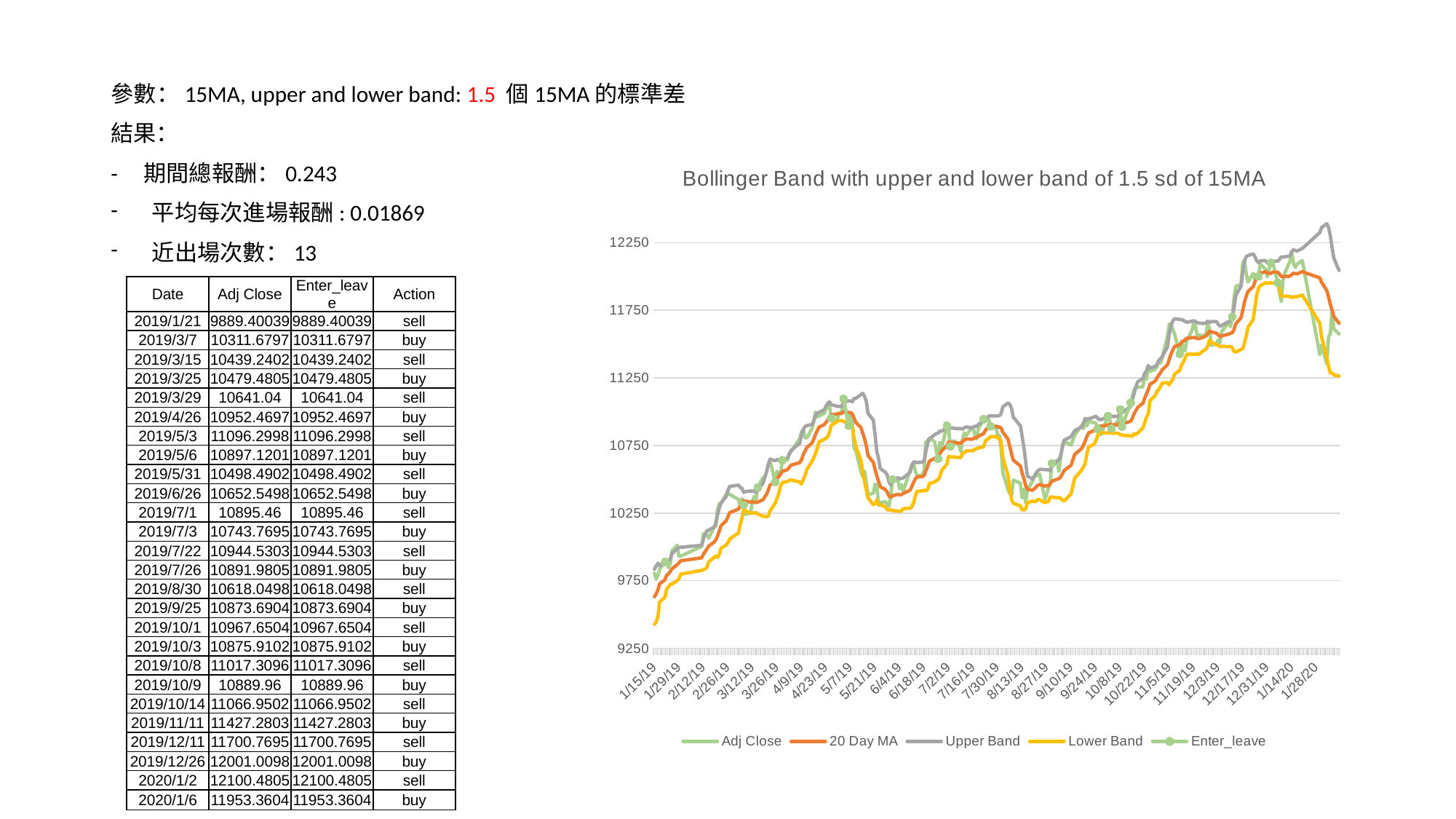

參數：15MA, upper and lower band: 1.5 個15MA的標準差
結果：
-    期間總報酬：0.243
平均每次進場報酬: 0.01869
近出場次數：13

### Chart: Bollinger Band with upper and lower band of 1.5 sd of 15MA

| Category | Adj Close | 20 Day MA | Upper Band | Lower Band | Enter_leave |
|---|---|---|---|---|---|
| 43480 | 9806.0400390625 | 9631.562890625 | 9835.09653476506 | 9428.02924648494 | None |
| 43481 | 9763.8095703125 | 9652.5298828125 | 9860.37745642797 | 9444.68230919702 | None |
| 43482 | 9789.150390625 | 9682.2029296875 | 9880.33642123199 | 9484.06943814301 | None |
| 43483 | 9836.0595703125 | 9727.55791015625 | 9860.14057553134 | 9594.97524478115 | None |
| 43486 | 9889.400390625 | 9757.46796875 | 9888.54021747989 | 9626.3957200201 | 9889.400390625 |
| 43487 | 9894.66015625 | 9790.5740234375 | 9889.31153470223 | 9691.83651217277 | None |
| 43488 | 9846.400390625 | 9801.38310546875 | 9899.12387509986 | 9703.64233583764 | None |
| 43489 | 9877.1201171875 | 9817.02607421875 | 9910.55520671037 | 9723.49694172712 | None |
| 43490 | 9969.6103515625 | 9838.0470703125 | 9950.44503961541 | 9725.64910100958 | None |
| 43493 | 10013.330078125 | 9868.55810546875 | 9985.91756928956 | 9751.19864164794 | None |
| 43494 | 9931.58984375 | 9881.1130859375 | 9996.85114261194 | 9765.37502926306 | None |
| 43495 | 9932.259765625 | 9897.95810546875 | 9997.45623646387 | 9798.45997447362 | None |
| 43507 | 10004.25 | 9919.46806640625 | 10012.2468033618 | 9826.68932945067 | None |
| 43508 | 10097.740234375 | 9945.6361328125 | 10060.0999783943 | 9831.17228723066 | None |
| 43509 | 10090.580078125 | 9965.7541015625 | 10094.4075602204 | 9837.10064290452 | None |
| 43510 | 10089.009765625 | 9985.1890625 | 10119.8806382347 | 9850.49748676527 | None |
| 43511 | 10064.7802734375 | 10007.0270507812 | 10124.1496045353 | 9889.90449702711 | None |
| 43514 | 10145.2802734375 | 10033.8430664062 | 10145.5546656592 | 9922.13146715323 | None |
| 43515 | 10152.259765625 | 10052.1080078125 | 10170.9340548125 | 9933.28196081249 | None |
| 43516 | 10272.4599609375 | 10078.0209960937 | 10233.5964951136 | 9922.44549707389 | None |
| 43517 | 10319.5302734375 | 10116.8150390625 | 10289.0429509618 | 9944.58712716312 | None |
| 43518 | 10322.919921875 | 10155.8810546875 | 10323.0687131332 | 9988.69339624173 | None |
| 43521 | 10390.9296875 | 10194.5490234375 | 10374.2088530566 | 10014.8891938183 | None |
| 43522 | 10391.5498046875 | 10223.9299804687 | 10417.5246455087 | 10030.3353154287 | None |
| 43523 | 10389.169921875 | 10253.7889648437 | 10447.7748081607 | 10059.8031215267 | None |
| 43528 | 10349.8798828125 | 10279.8759765625 | 10457.2160367902 | 10102.5359163347 | None |
| 43529 | 10305.259765625 | 10303.9239257812 | 10440.2994408805 | 10167.5484106819 | None |
| 43530 | 10357.150390625 | 10325.1109375 | 10434.1630786407 | 10216.0587963592 | None |
| 43531 | 10311.6796875 | 10341.0529296875 | 10402.9618903847 | 10279.1439689902 | 10311.6796875 |
| 43532 | 10241.75 | 10337.9819335937 | 10409.383341092 | 10266.5805260954 | None |
| 43535 | 10250.2802734375 | 10331.0569335937 | 10413.6163139702 | 10248.4975532172 | None |
| 43536 | 10343.330078125 | 10333.0979492187 | 10415.7220480364 | 10250.473850401 | None |
| 43537 | 10373.3203125 | 10331.3370117187 | 10411.2577323865 | 10251.4162910509 | None |
| 43538 | 10348.650390625 | 10327.0470703125 | 10401.2754729755 | 10252.8186676494 | None |
| 43539 | 10439.240234375 | 10332.0541015625 | 10419.3993601692 | 10244.7088429557 | 10439.240234375 |
| 43542 | 10512.7001953125 | 10348.3361328125 | 10470.9951969884 | 10225.6770686365 | None |
| 43543 | 10512.3203125 | 10369.0421875 | 10511.2821386991 | 10226.8022363008 | None |
| 43544 | 10551.5595703125 | 10388.4831054687 | 10554.5557568518 | 10222.4104540856 | None |
| 43545 | 10609.5498046875 | 10418.2701171875 | 10608.2829864688 | 10228.2572479061 | None |
| 43546 | 10639.0703125 | 10458.0021484375 | 10649.200078196 | 10266.8042186789 | None |
| 43549 | 10479.48046875 | 10480.9221679687 | 10637.6753667499 | 10324.1689691875 | 10479.48046875 |
| 43550 | 10559.2001953125 | 10502.5091796875 | 10644.6553517608 | 10360.3630076141 | None |
| 43551 | 10542.7001953125 | 10519.4471679687 | 10644.8253327363 | 10394.0690032011 | None |
| 43552 | 10536.259765625 | 10538.2081054687 | 10625.4865869692 | 10450.9296239682 | None |
| 43553 | 10641.0400390625 | 10558.3880859375 | 10640.8162126188 | 10475.9599592561 | 10641.0400390625 |
| 43556 | 10642.6298828125 | 10571.3810546875 | 10658.7004524384 | 10484.0616569365 | None |
| 43557 | 10690.2998046875 | 10589.1790039062 | 10686.627114155 | 10491.7308936574 | None |
| 43558 | 10704.3798828125 | 10604.4610351562 | 10713.439419125 | 10495.4826511874 | None |
| 43563 | 10800.5703125 | 10623.5630859375 | 10766.9935763625 | 10480.1325955124 | None |
| 43564 | 10851.599609375 | 10644.816015625 | 10824.7691581906 | 10464.862873059301 | None |
| 43565 | 10868.1396484375 | 10683.6819335937 | 10868.7255366942 | 10498.6383304932 | None |
| 43566 | 10808.76953125 | 10708.6388671875 | 10889.5305880949 | 10527.74714628 | None |
| 43567 | 10805.2998046875 | 10734.898828125 | 10897.5326939877 | 10572.2649622622 | None |
| 43570 | 10875.599609375 | 10768.8328125 | 10905.4190279828 | 10632.2465970171 | None |
| 43571 | 10927.849609375 | 10797.5137695312 | 10934.7658668038 | 10660.2616722586 | None |
| 43572 | 10997.259765625 | 10832.9767578125 | 10973.2316704136 | 10692.7218452113 | None |
| 43573 | 10962.01953125 | 10860.1487304687 | 10990.1467357208 | 10730.1507252166 | None |
| 43574 | 10968.5 | 10886.5607421875 | 10996.2170752884 | 10776.9044090865 | None |
| 43577 | 10987.7099609375 | 10905.2747070312 | 11014.169990688 | 10796.3794233744 | None |
| 43578 | 11025.6796875 | 10922.6827148437 | 11041.0240506736 | 10804.3413790138 | None |
| 43579 | 11027.6396484375 | 10938.6327148437 | 11062.64448231 | 10814.6209473774 | None |
| 43580 | 11039.8603515625 | 10961.741796875 | 11073.0498886066 | 10850.4337051433 | None |
| 43581 | 10952.4697265625 | 10976.4587890625 | 11052.2940396349 | 10900.62353849 | 10952.4697265625 |
| 43584 | 10939.0595703125 | 10982.8047851562 | 11041.599665225 | 10924.0099050874 | None |
| 43585 | 10967.73046875 | 10986.7928710937 | 11038.9356248202 | 10934.6501173672 | None |
| 43587 | 11004.490234375 | 10987.5159179687 | 11040.1321699325 | 10934.8996660049 | None |
| 43588 | 11096.2998046875 | 11000.9439453125 | 11072.4537854979 | 10929.434105127 | 11096.2998046875 |
| 43591 | 10897.1201171875 | 10993.8059570312 | 11079.9336208586 | 10907.6782932039 | 10897.1201171875 |
| 43592 | 10987.1396484375 | 10993.7489257812 | 11079.8871052977 | 10907.6107462647 | None |
| 43593 | 10923.7099609375 | 10983.551953125 | 11073.7257359288 | 10893.3781703211 | None |
| 43594 | 10733.669921875 | 10954.1549804687 | 11099.3967866668 | 10808.9131742706 | None |
| 43595 | 10712.990234375 | 10921.46796875 | 11097.8987950275 | 10745.0371424724 | None |
| 43598 | 10558.2900390625 | 10882.05 | 11126.9533905771 | 10637.1466094228 | None |
| 43599 | 10519.25 | 10840.0690429687 | 11136.1519807686 | 10543.9861051688 | None |
| 43600 | 10560.7099609375 | 10799.3669921875 | 11113.9452463341 | 10484.7887380408 | None |
| 43601 | 10474.6103515625 | 10746.3790039062 | 11074.6898223585 | 10418.0681854539 | None |
| 43602 | 10384.1103515625 | 10675.1600585937 | 10987.0993964419 | 10363.2207207455 | None |
| 43605 | 10398.41015625 | 10625.2890625 | 10938.2098513233 | 10312.3682736766 | None |
| 43606 | 10464.5 | 10573.0250976562 | 10827.6226900327 | 10318.4275052797 | None |
| 43607 | 10457.2197265625 | 10526.3760742187 | 10705.2261741198 | 10347.5259743176 | None |
| 43608 | 10308.3701171875 | 10483.84609375 | 10652.9742245981 | 10314.7179629018 | None |
| 43609 | 10328.2802734375 | 10445.3750976562 | 10578.8955178539 | 10311.8546774585 | None |
| 43612 | 10334.1298828125 | 10422.9590820312 | 10551.3254977197 | 10294.5926663427 | None |
| 43613 | 10312.3095703125 | 10402.2650390625 | 10529.348364211 | 10275.1817139139 | None |
| 43614 | 10301.7802734375 | 10376.3720703125 | 10479.9199127226 | 10272.8242279023 | None |
| 43615 | 10382.990234375 | 10367.2100585937 | 10457.2687037595 | 10277.1514134279 | None |
| 43616 | 10498.490234375 | 10378.648046875 | 10488.2870307811 | 10269.0090629688 | 10498.490234375 |
| 43619 | 10500.0703125 | 10388.8140625 | 10512.7113728557 | 10264.9167521442 | None |
| 43620 | 10429.1201171875 | 10385.2760742187 | 10504.8306824026 | 10265.7214660348 | None |
| 43621 | 10461.6201171875 | 10385.7161132812 | 10505.9490172557 | 10265.4832093067 | None |
| 43622 | 10409.2001953125 | 10395.7991210937 | 10509.1307509728 | 10282.4674912147 | None |
| 43626 | 10566.4697265625 | 10419.6180664062 | 10552.162844263 | 10287.0732885494 | None |
| 43627 | 10607.759765625 | 10446.9810546875 | 10597.7078030787 | 10296.2543062962 | None |
| 43628 | 10615.66015625 | 10477.3161132812 | 10628.9639648351 | 10325.6682617273 | None |
| 43629 | 10561.009765625 | 10503.2390625 | 10627.1947873926 | 10379.2833376073 | None |
| 43630 | 10524.669921875 | 10517.40703125 | 10624.0047266024 | 10410.8093358975 | None |
| 43633 | 10530.5400390625 | 10520.6120117187 | 10626.8713481437 | 10414.3526752937 | None |
| 43634 | 10566.740234375 | 10527.2790039062 | 10635.0119491693 | 10419.5460586431 | None |
| 43635 | 10775.33984375 | 10561.9009765625 | 10708.8174096939 | 10414.984543431 | None |
| 43636 | 10785.009765625 | 10594.2399414062 | 10764.2406383346 | 10424.2392444778 | None |
| 43637 | 10803.76953125 | 10633.696875 | 10799.2983492718 | 10468.0954007281 | None |
| 43640 | 10779.4501953125 | 10654.994921875 | 10829.5542713898 | 10480.4355723601 | None |
| 43641 | 10706.7197265625 | 10664.8909179687 | 10839.0667300519 | 10490.7151058855 | None |
| 43642 | 10652.5498046875 | 10668.5798828125 | 10841.0192958107 | 10496.1404698142 | 10652.5498046875 |
| 43643 | 10773.900390625 | 10689.8689453125 | 10858.6367162683 | 10521.1011743566 | None |
| 43644 | 10730.830078125 | 10710.4849609375 | 10855.456628952 | 10565.5132929229 | None |
| 43647 | 10895.4599609375 | 10746.976953125 | 10881.6859532752 | 10612.2679529747 | 10895.4599609375 |
| 43648 | 10865.1201171875 | 10776.8149414062 | 10883.0641012478 | 10670.5657815646 | None |
| 43649 | 10743.76953125 | 10773.6579101562 | 10881.0656503619 | 10666.2501699505 | 10743.76953125 |
| 43650 | 10775.900390625 | 10772.7469726562 | 10880.0008264904 | 10665.493118822 | None |
| 43651 | 10785.73046875 | 10770.9430664062 | 10877.2294577043 | 10664.6566751082 | None |
| 43654 | 10751.2197265625 | 10768.1200195312 | 10874.6847074635 | 10661.5553315989 | None |
| 43655 | 10702.7802734375 | 10767.7260742187 | 10874.8730123111 | 10660.5791361263 | None |
| 43656 | 10798.48046875 | 10782.319140625 | 10871.0216620361 | 10693.6166192138 | None |
| 43657 | 10843.419921875 | 10789.27109375 | 10882.3459061511 | 10696.1962813488 | None |
| 43658 | 10824.349609375 | 10798.623046875 | 10887.4940805314 | 10709.7520132185 | None |
| 43661 | 10876.4296875 | 10796.7200195312 | 10880.732686377 | 10712.7073526854 | None |
| 43662 | 10886.0498046875 | 10798.8129882812 | 10887.54002015 | 10710.0859564124 | None |
| 43663 | 10828.48046875 | 10807.2840820312 | 10891.8753458815 | 10722.6928181809 | None |
| 43664 | 10799.2802734375 | 10809.6220703125 | 10892.7592922002 | 10726.4848484247 | None |
| 43665 | 10873.1904296875 | 10818.3680664062 | 10905.4777585543 | 10731.2583742581 | None |
| 43668 | 10944.5302734375 | 10837.6991210937 | 10935.1971980625 | 10740.2010441249 | 10944.5302734375 |
| 43669 | 10947.259765625 | 10862.1470703125 | 10942.5319526251 | 10781.7621879998 | None |
| 43670 | 10935.759765625 | 10875.875 | 10955.4484714575 | 10796.3015285424 | None |
| 43671 | 10941.41015625 | 10885.6740234375 | 10968.7539028376 | 10802.5941440373 | None |
| 43672 | 10891.98046875 | 10892.437109375 | 10968.9726560558 | 10815.9015626941 | 10891.98046875 |
| 43675 | 10885.73046875 | 10893.3671875 | 10969.5427259673 | 10817.1916490326 | None |
| 43676 | 10830.900390625 | 10887.8522460937 | 10969.6374242689 | 10806.0670679185 | None |
| 43677 | 10823.8095703125 | 10887.38515625 | 10970.0433925662 | 10804.7269199337 | None |
| 43678 | 10731.75 | 10880.6321289062 | 10984.7154294714 | 10776.548828341 | None |
| 43679 | 10549.0400390625 | 10848.2170898437 | 11037.1111880916 | 10659.3229915958 | None |
| 43682 | 10423.41015625 | 10796.105078125 | 11063.8512290092 | 10528.3589272407 | None |
| 43683 | 10394.75 | 10740.8541015625 | 11054.8857322645 | 10426.8224708604 | None |
| 43684 | 10386.1796875 | 10685.89609375 | 11022.0751220241 | 10349.7170654758 | None |
| 43685 | 10494.490234375 | 10641.2041015625 | 10958.7888860753 | 10323.6193170496 | None |
| 43689 | 10472.3603515625 | 10599.2420898437 | 10895.6589005663 | 10302.8252791211 | None |
| 43690 | 10362.66015625 | 10546.9350585937 | 10819.8759256274 | 10273.99419156 | None |
| 43691 | 10427.73046875 | 10506.6180664062 | 10738.6232891073 | 10274.6128437051 | None |
| 43692 | 10327.1298828125 | 10456.9500976562 | 10631.7658436177 | 10282.1343516948 | None |
| 43693 | 10420.8896484375 | 10425.8640625 | 10523.7978845389 | 10327.930240461 | None |
| 43696 | 10488.75 | 10419.8350585937 | 10501.6625677956 | 10338.0075493919 | None |
| 43697 | 10522.5 | 10429.7440429687 | 10525.0440878349 | 10334.4439981025 | None |
| 43698 | 10525.7998046875 | 10442.8490234375 | 10546.0637454871 | 10339.6343013878 | None |
| 43699 | 10529.7802734375 | 10457.2090820312 | 10563.1532078169 | 10351.2649562455 | None |
| 43700 | 10538.1103515625 | 10461.57109375 | 10573.2195272178 | 10349.9226602821 | None |
| 43703 | 10354.5703125 | 10449.7920898437 | 10572.0692346389 | 10327.5149450485 | None |
| 43704 | 10387.23046875 | 10452.2491210937 | 10570.6429692378 | 10333.8552729496 | None |
| 43705 | 10434.2900390625 | 10452.905078125 | 10570.999822538 | 10334.8103337119 | None |
| 43706 | 10462.4296875 | 10466.4350585937 | 10564.1926533689 | 10368.6774638185 | None |
| 43707 | 10618.0498046875 | 10486.1510742187 | 10603.6793936468 | 10368.6227547906 | 10618.0498046875 |
| 43710 | 10634.849609375 | 10500.7610351562 | 10637.8938301278 | 10363.6282401846 | None |
| 43711 | 10558.2099609375 | 10504.33203125 | 10643.9044946666 | 10364.7595678333 | None |
| 43712 | 10657.3095703125 | 10517.4830078125 | 10674.9105073897 | 10360.0555082352 | None |
| 43713 | 10756.9296875 | 10540.1979492187 | 10734.5928273233 | 10345.8030711141 | None |
| 43714 | 10780.6396484375 | 10564.4508789062 | 10789.7746910123 | 10339.1270668001 | None |
| 43718 | 10753.580078125 | 10604.3518554687 | 10815.8243145171 | 10392.8793964203 | None |
| 43719 | 10790.349609375 | 10644.6637695312 | 10838.3680334734 | 10450.959505589 | None |
| 43720 | 10827.5498046875 | 10683.9897460937 | 10859.9231415417 | 10508.0563506457 | None |
| 43724 | 10898.1298828125 | 10727.559765625 | 10886.9287644184 | 10568.1907668315 | None |
| 43725 | 10874.5 | 10753.2047851562 | 10914.9269556924 | 10591.48261462 | None |
| 43726 | 10929.4501953125 | 10782.66484375 | 10950.7360996321 | 10614.5935878678 | None |
| 43727 | 10894.7001953125 | 10816.3138671875 | 10942.6478946837 | 10689.9798396912 | None |
| 43728 | 10929.6904296875 | 10843.551953125 | 10948.4255571179 | 10738.678349132 | None |
| 43731 | 10919.01953125 | 10859.7609375 | 10959.2075537813 | 10760.3143212186 | None |
| 43732 | 10918.009765625 | 10873.4979492187 | 10966.777382435 | 10780.2185160024 | None |
| 43733 | 10873.6904296875 | 10885.508984375 | 10954.3953078189 | 10816.622660931 | 10873.6904296875 |
| 43734 | 10871.990234375 | 10893.673046875 | 10942.2586234811 | 10845.0874702688 | None |
| 43735 | 10829.6796875 | 10893.8860351562 | 10941.7521146469 | 10846.0199556655 | None |
| 43739 | 10967.650390625 | 10900.8380859375 | 10960.219282577 | 10841.4568892979 | 10967.650390625 |
| 43740 | 10947.8798828125 | 10908.1760742187 | 10969.5871506211 | 10846.7649978163 | None |
| 43741 | 10875.91015625 | 10902.8220703125 | 10964.8445035027 | 10840.7996371222 | 10875.91015625 |
| 43742 | 10894.48046875 | 10902.8000976562 | 10964.8298113233 | 10840.7703839891 | None |
| 43745 | 10935.0595703125 | 10903.3370117187 | 10965.9976899043 | 10840.6763335331 | None |
| 43746 | 11017.3095703125 | 10913.166015625 | 10996.0562319933 | 10830.2757992566 | 11017.3095703125 |
| 43747 | 10889.9599609375 | 10910.3610351562 | 10993.9067289174 | 10826.815341395 | 10889.9599609375 |
| 43752 | 11066.9501953125 | 10929.6870117187 | 11038.4988100866 | 10820.8752133508 | 11066.9501953125 |
| 43753 | 11111.7998046875 | 10953.66796875 | 11087.3142538666 | 10820.0216836333 | None |
| 43754 | 11162.830078125 | 10986.9830078125 | 11135.9142788198 | 10838.0517368051 | None |
| 43755 | 11186.8798828125 | 11008.9059570312 | 11184.6194649485 | 10833.1924491139 | None |
| 43756 | 11180.2197265625 | 11032.1399414062 | 11221.6966565705 | 10842.5832262419 | None |
| 43759 | 11184.150390625 | 11062.9639648437 | 11245.2585202673 | 10880.6694094201 | None |
| 43760 | 11271.25 | 11100.6409179687 | 11283.4837984465 | 10917.7980374909 | None |
| 43761 | 11239.669921875 | 11131.101953125 | 11301.65928247 | 10960.5446237799 | None |
| 43762 | 11320.1396484375 | 11161.3849609375 | 11341.6452925516 | 10981.1246293233 | None |
| 43763 | 11296.1201171875 | 11202.0009765625 | 11322.3759875352 | 11081.6259655897 | None |
| 43766 | 11315.01953125 | 11226.8079101562 | 11334.4429575512 | 11119.1728627612 | None |
| 43767 | 11333.8701171875 | 11249.0149414062 | 11348.5703822324 | 11149.45950058 | None |
| 43768 | 11380.2802734375 | 11270.7599609375 | 11376.4948194075 | 11165.0251024674 | None |
| 43769 | 11358.7099609375 | 11287.94296875 | 11390.9796352838 | 11184.9063022161 | None |
| 43770 | 11399.5302734375 | 11309.8740234375 | 11407.9861234361 | 11211.7619234388 | None |
| 43773 | 11556.849609375 | 11347.1439453125 | 11479.2461539432 | 11215.0417366817 | None |
| 43774 | 11644.0302734375 | 11384.4219726562 | 11570.3581591333 | 11198.4857861791 | None |
| 43775 | 11653.0703125 | 11425.7620117187 | 11633.3781525683 | 11218.1458708691 | None |
| 43776 | 11606.5595703125 | 11454.4040039062 | 11669.8952358443 | 11238.9127719681 | None |
| 43777 | 11579.5400390625 | 11482.7459960937 | 11687.8791464236 | 11277.6128457638 | None |
| 43780 | 11427.2802734375 | 11493.9720703125 | 11682.3881454057 | 11305.5559952192 | 11427.2802734375 |
| 43781 | 11520.3701171875 | 11512.6220703125 | 11681.1365102713 | 11344.1076303536 | None |
| 43782 | 11467.830078125 | 11521.3770507812 | 11677.3529627295 | 11365.4011388329 | None |
| 43783 | 11450.419921875 | 11530.548046875 | 11667.5217676787 | 11393.5743260712 | None |
| 43784 | 11525.599609375 | 11543.1549804687 | 11661.8106620585 | 11424.4992988789 | None |
| 43787 | 11599.7802734375 | 11547.448046875 | 11669.0532069684 | 11425.8428867815 | None |
| 43788 | 11656.400390625 | 11548.6850585937 | 11672.8607854753 | 11424.5093317121 | None |
| 43789 | 11631.2001953125 | 11546.498046875 | 11666.4387415311 | 11426.5573522188 | None |
| 43790 | 11558.26953125 | 11541.6690429687 | 11657.6874352583 | 11425.6506506791 | None |
| 43791 | 11566.7998046875 | 11540.3950195312 | 11655.5277482404 | 11425.262290822 | None |
| 43794 | 11561.580078125 | 11553.825 | 11652.4054215475 | 11455.2445784524 | None |
| 43795 | 11576.8203125 | 11559.4700195312 | 11656.8908730584 | 11462.049166004 | None |
| 43796 | 11647.4599609375 | 11577.4330078125 | 11669.7381434437 | 11485.1278721812 | None |
| 43797 | 11617.080078125 | 11594.0990234375 | 11658.7963140927 | 11529.4017327822 | None |
| 43798 | 11489.5703125 | 11590.49609375 | 11666.0725919695 | 11514.9195955304 | None |
| 43801 | 11502.830078125 | 11580.8010742187 | 11666.6882510825 | 11494.9138973549 | None |
| 43802 | 11531.580078125 | 11568.3190429687 | 11646.8299775139 | 11489.8081084235 | None |
| 43803 | 11510.4697265625 | 11556.2459960937 | 11631.3971551878 | 11481.0948369996 | None |
| 43804 | 11594.650390625 | 11559.8840820312 | 11637.229464868 | 11482.5386991945 | None |
| 43805 | 11609.6396484375 | 11564.1680664062 | 11645.0591922049 | 11483.2769406075 | None |
| 43808 | 11660.76953125 | 11574.0870117187 | 11666.9777909939 | 11481.1962324435 | None |
| 43809 | 11627.83984375 | 11579.1889648437 | 11675.5429791072 | 11482.8349505802 | None |
| 43810 | 11700.76953125 | 11584.519921875 | 11692.8863124789 | 11476.153531271 | 11700.76953125 |
| 43811 | 11836.419921875 | 11606.45390625 | 11768.1291578884 | 11444.7786546115 | None |
| 43812 | 11927.73046875 | 11650.269921875 | 11859.3835099323 | 11441.1563338176 | None |
| 43815 | 11939.76953125 | 11693.9638671875 | 11927.3593890888 | 11460.5683452861 | None |
| 43816 | 12097.009765625 | 11750.5068359375 | 12034.2321902507 | 11466.7814816242 | None |
| 43817 | 12122.4501953125 | 11811.7048828125 | 12113.8937087201 | 11509.5160569049 | None |
| 43818 | 12018.900390625 | 11854.1298828125 | 12146.9996771079 | 11561.260088517 | None |
| 43819 | 11959.080078125 | 11889.0739257812 | 12154.6483376905 | 11623.4995138719 | None |
| 43822 | 12022.23046875 | 11925.2200195312 | 12167.4293507321 | 11683.0106883303 | None |
| 43823 | 11976.3798828125 | 11960.0740234375 | 12144.9359903638 | 11775.2120565111 | None |
| 43824 | 12008.1298828125 | 11990.8100585937 | 12115.6292224307 | 11865.9908947567 | None |
| 43825 | 12001.009765625 | 12007.2690429687 | 12101.9765303771 | 11912.5615555603 | 12001.009765625 |
| 43826 | 12091.58984375 | 12023.6549804687 | 12115.8187692674 | 11931.49119167 | None |
| 43829 | 12053.3701171875 | 12035.0150390625 | 12116.458834575 | 11953.5712435499 | None |
| 43830 | 11997.1396484375 | 12025.0280273437 | 12101.0644698774 | 11948.99158481 | None |
| 43832 | 12100.48046875 | 12022.8310546875 | 12092.2570721208 | 11953.4050372541 | 12100.48046875 |
| 43833 | 12110.4296875 | 12031.983984375 | 12112.7617608958 | 11951.2062078541 | None |
| 43836 | 11953.3603515625 | 12031.4120117187 | 12113.5150282308 | 11949.3089952066 | 11953.3603515625 |
| 43837 | 11880.3203125 | 12017.2209960937 | 12126.4159740899 | 11908.0260180975 | None |
| 43838 | 11817.099609375 | 12001.29296875 | 12145.8074362056 | 11856.7785012943 | None |
| 43839 | 11970.6298828125 | 11997.54296875 | 12142.7071703126 | 11852.3787671873 | None |
| 43840 | 12024.650390625 | 11999.90703125 | 12145.6443697963 | 11854.1696927036 | None |
| 43843 | 12113.419921875 | 12002.0900390625 | 12151.5802313707 | 11852.5998467542 | None |
| 43844 | 12179.8095703125 | 12014.733984375 | 12185.5739403498 | 11843.8940284001 | None |
| 43845 | 12091.8798828125 | 12024.2080078125 | 12198.4847417858 | 11849.9312738391 | None |
| 43846 | 12066.9296875 | 12020.8529296875 | 12192.1601158643 | 11849.5457435107 | None |
| 43847 | 12090.2900390625 | 12018.8389648437 | 12187.763181741 | 11849.9147479464 | None |
| 43850 | 12118.7099609375 | 12035.3739257812 | 12206.469134619 | 11864.2787169434 | None |
| 43860 | 11421.740234375 | 11989.5159179687 | 12324.3925360614 | 11654.639299876 | None |
| 43861 | 11495.099609375 | 11957.3159179687 | 12361.3335846973 | 11553.2982512401 | None |
| 43864 | 11354.919921875 | 11895.744921875 | 12390.1422567599 | 11401.34758699 | None |
| 43865 | 11555.919921875 | 11848.871875 | 12362.3425373759 | 11335.401212624 | None |
| 43866 | 11573.6201171875 | 11794.8918945312 | 12302.643793258 | 11287.1399958044 | None |
| 43867 | 11749.6796875 | 11751.87890625 | 12217.3435444261 | 11286.4142680738 | None |
| 43868 | 11612.8095703125 | 11703.971875 | 12136.2386032108 | 11271.7051467891 | None |
| 43871 | 11574.0703125 | 11654.6859375 | 12044.6420578536 | 11264.7298171463 | None |
| Date | Adj Close | Enter\_leave | Action |
| --- | --- | --- | --- |
| 2019/1/21 | 9889.40039 | 9889.40039 | sell |
| 2019/3/7 | 10311.6797 | 10311.6797 | buy |
| 2019/3/15 | 10439.2402 | 10439.2402 | sell |
| 2019/3/25 | 10479.4805 | 10479.4805 | buy |
| 2019/3/29 | 10641.04 | 10641.04 | sell |
| 2019/4/26 | 10952.4697 | 10952.4697 | buy |
| 2019/5/3 | 11096.2998 | 11096.2998 | sell |
| 2019/5/6 | 10897.1201 | 10897.1201 | buy |
| 2019/5/31 | 10498.4902 | 10498.4902 | sell |
| 2019/6/26 | 10652.5498 | 10652.5498 | buy |
| 2019/7/1 | 10895.46 | 10895.46 | sell |
| 2019/7/3 | 10743.7695 | 10743.7695 | buy |
| 2019/7/22 | 10944.5303 | 10944.5303 | sell |
| 2019/7/26 | 10891.9805 | 10891.9805 | buy |
| 2019/8/30 | 10618.0498 | 10618.0498 | sell |
| 2019/9/25 | 10873.6904 | 10873.6904 | buy |
| 2019/10/1 | 10967.6504 | 10967.6504 | sell |
| 2019/10/3 | 10875.9102 | 10875.9102 | buy |
| 2019/10/8 | 11017.3096 | 11017.3096 | sell |
| 2019/10/9 | 10889.96 | 10889.96 | buy |
| 2019/10/14 | 11066.9502 | 11066.9502 | sell |
| 2019/11/11 | 11427.2803 | 11427.2803 | buy |
| 2019/12/11 | 11700.7695 | 11700.7695 | sell |
| 2019/12/26 | 12001.0098 | 12001.0098 | buy |
| 2020/1/2 | 12100.4805 | 12100.4805 | sell |
| 2020/1/6 | 11953.3604 | 11953.3604 | buy |